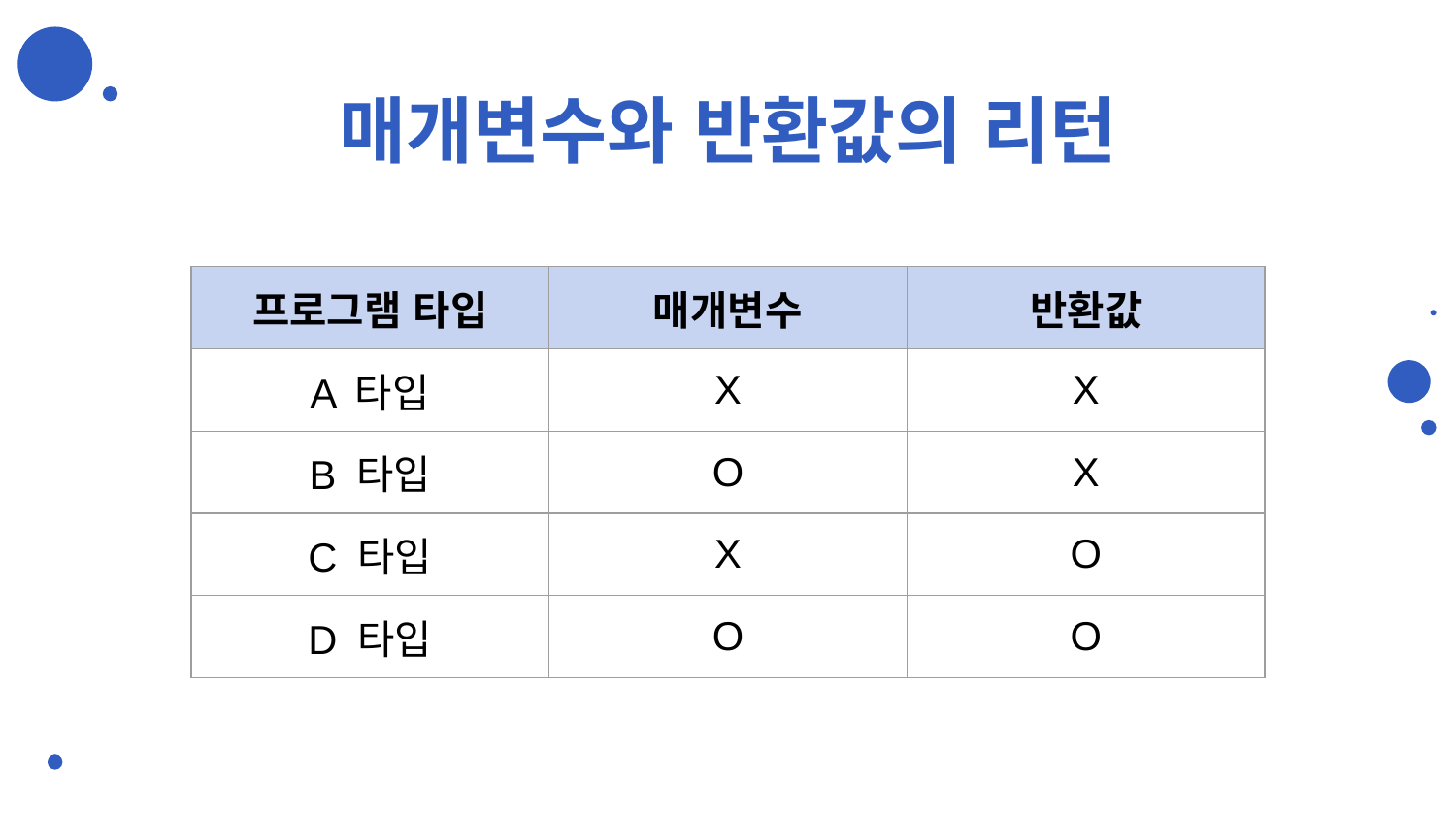

# 매개변수와 반환값의 리턴
| 프로그램 타입 | 매개변수 | 반환값 |
| --- | --- | --- |
| A 타입 | X | X |
| B 타입 | O | X |
| C 타입 | X | O |
| D 타입 | O | O |